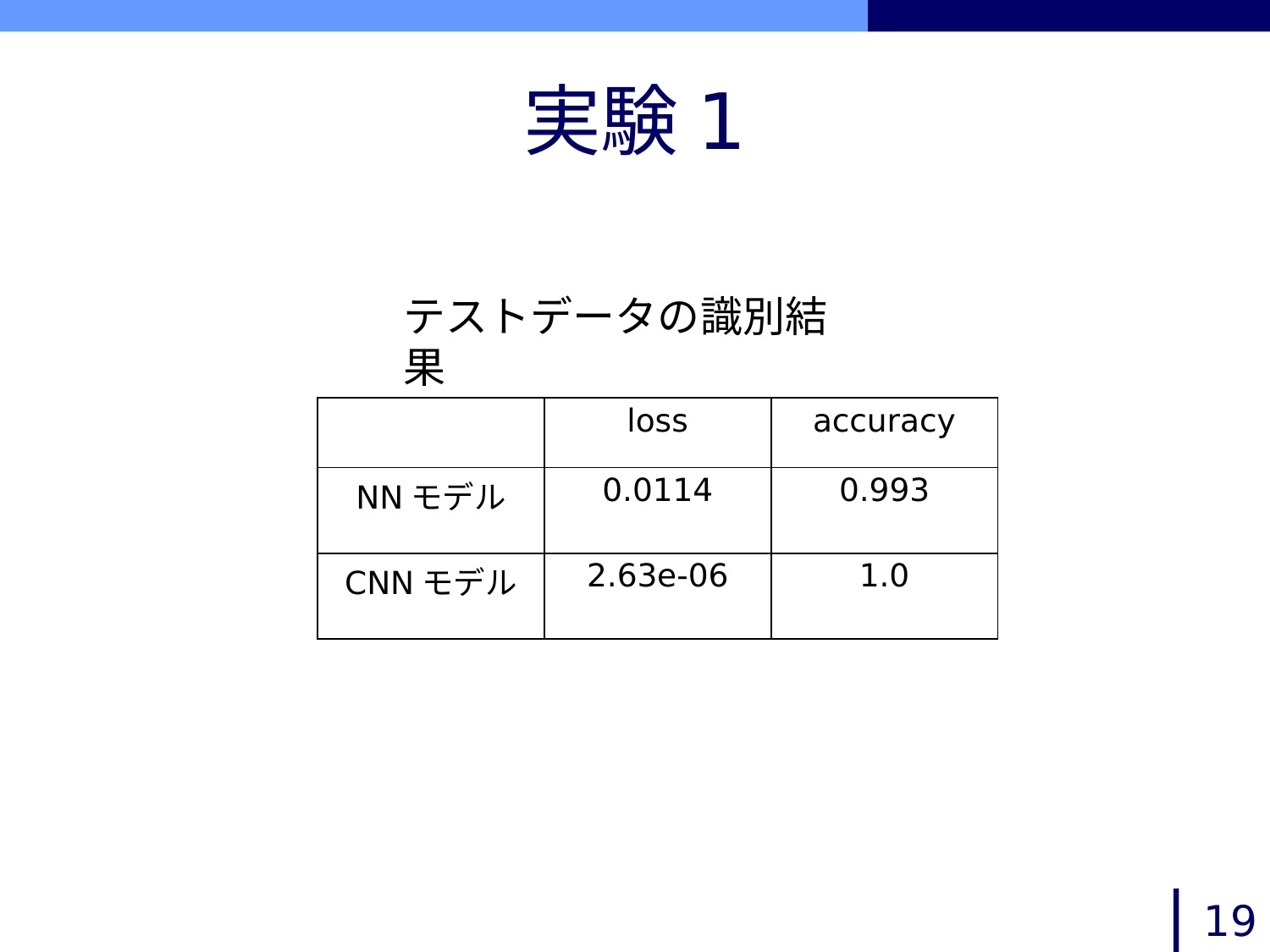

# 実験1
テストデータの識別結果
|  | loss | accuracy |
| --- | --- | --- |
| NNモデル | 0.0114 | 0.993 |
| CNNモデル | 2.63e-06 | 1.0 |
19